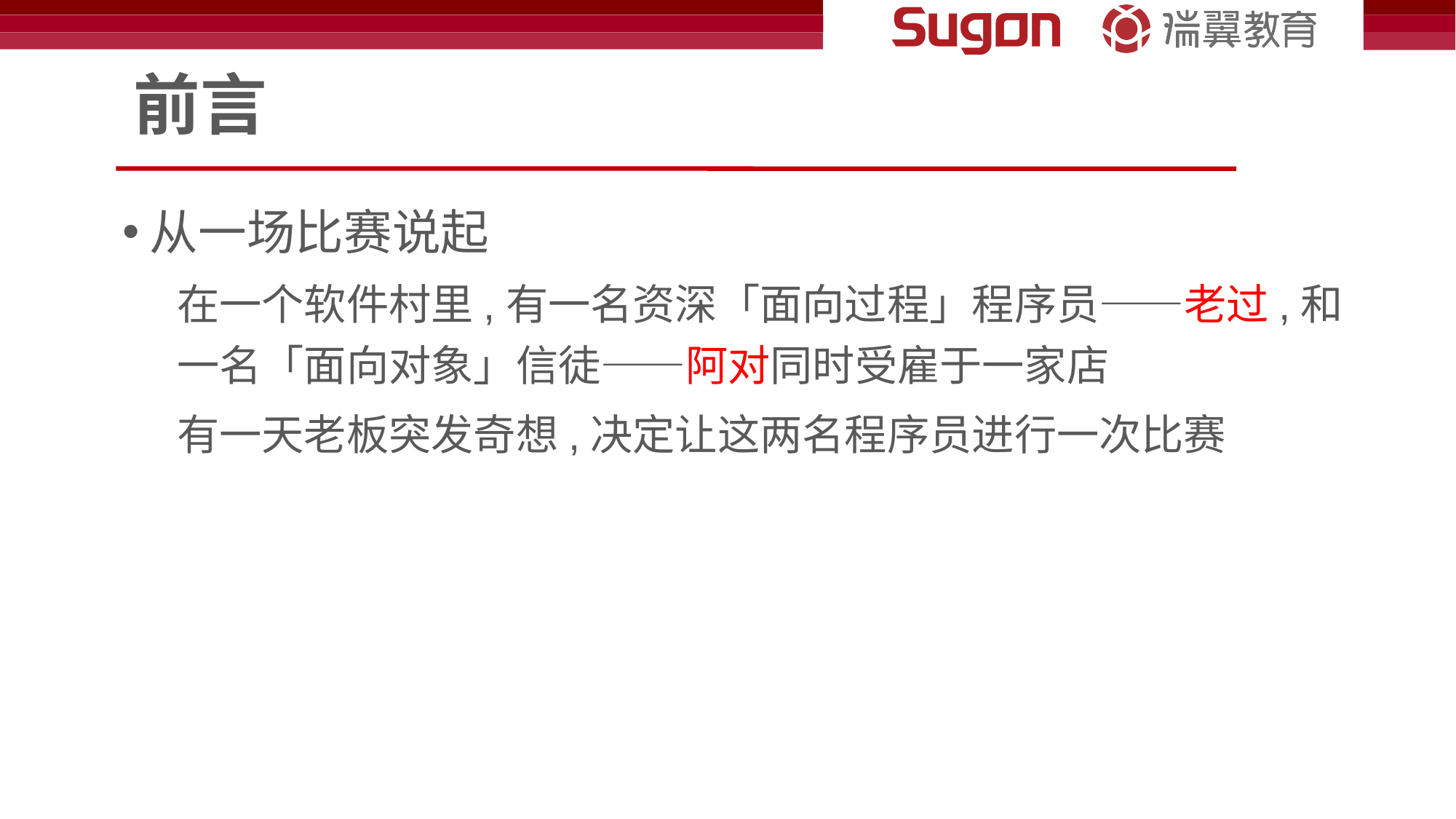

# 前言
从一场比赛说起
在一个软件村里,有一名资深「面向过程」程序员——老过,和一名「面向对象」信徒——阿对同时受雇于一家店
有一天老板突发奇想,决定让这两名程序员进行一次比赛